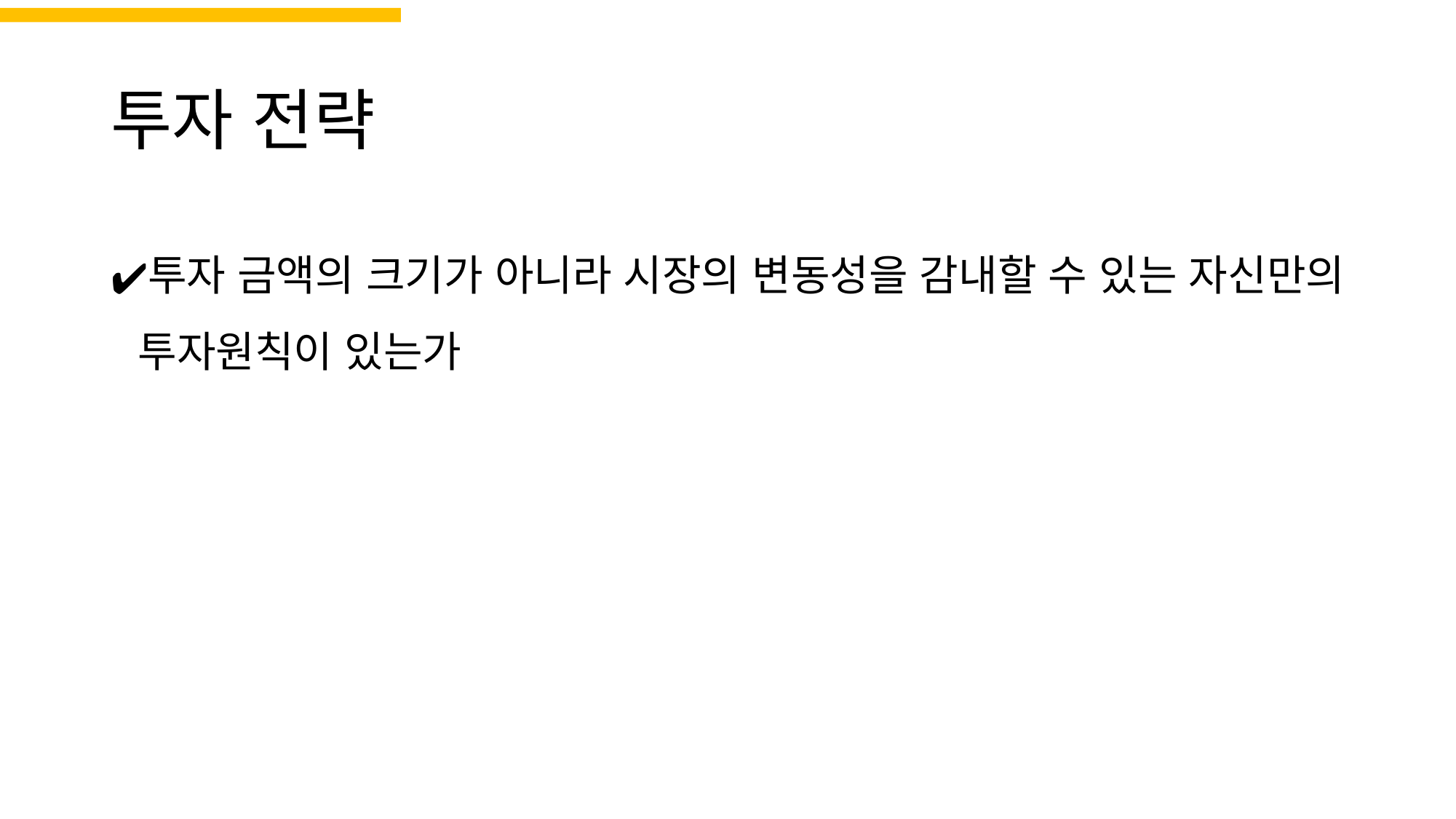

# 투자 전략
투자 금액의 크기가 아니라 시장의 변동성을 감내할 수 있는 자신만의 투자원칙이 있는가